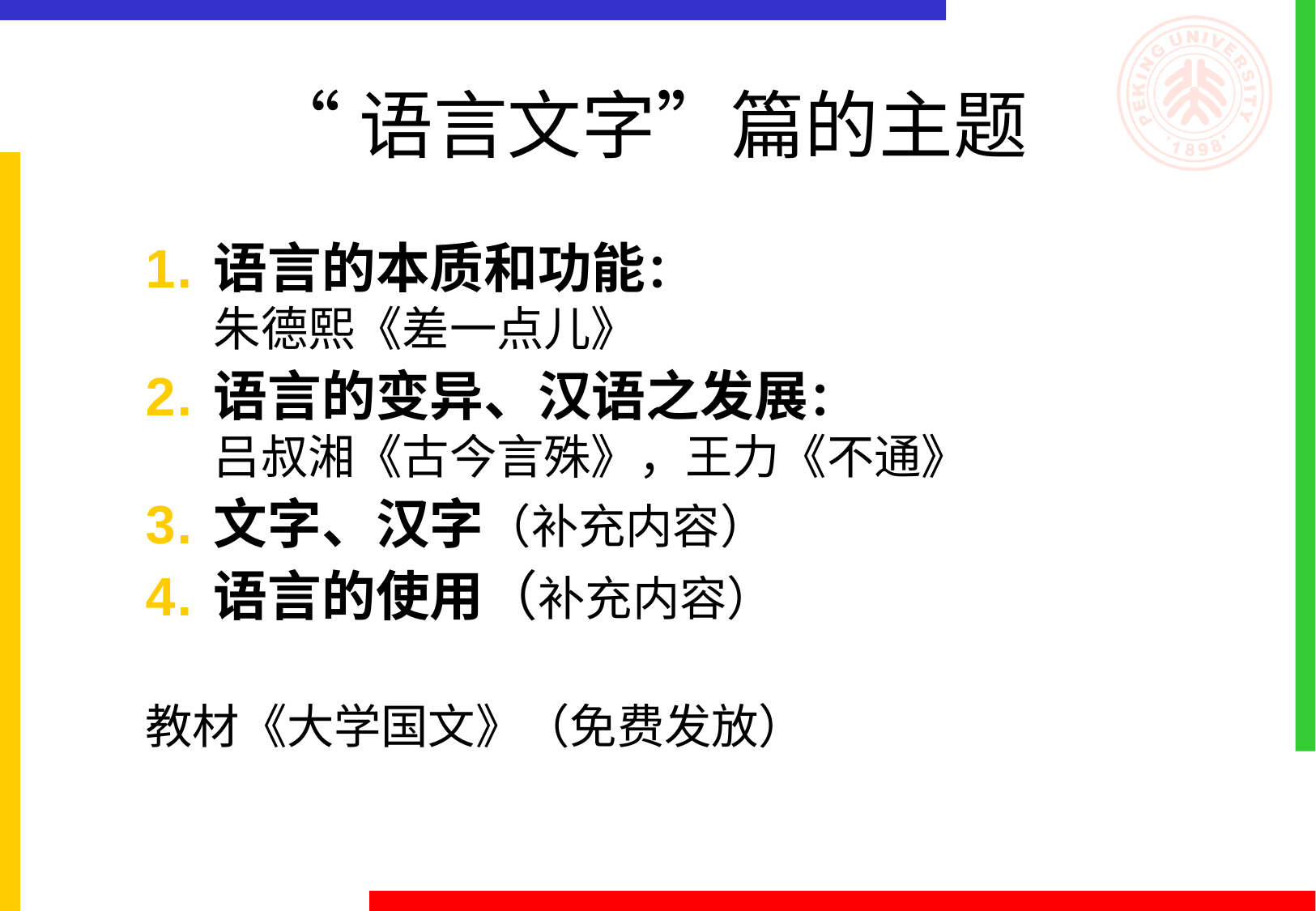

# “语言文字”篇的主题
语言的本质和功能：
朱德熙《差一点儿》
语言的变异、汉语之发展：
吕叔湘《古今言殊》，王力《不通》
文字、汉字（补充内容）
语言的使用（补充内容）

教材《大学国文》（免费发放）